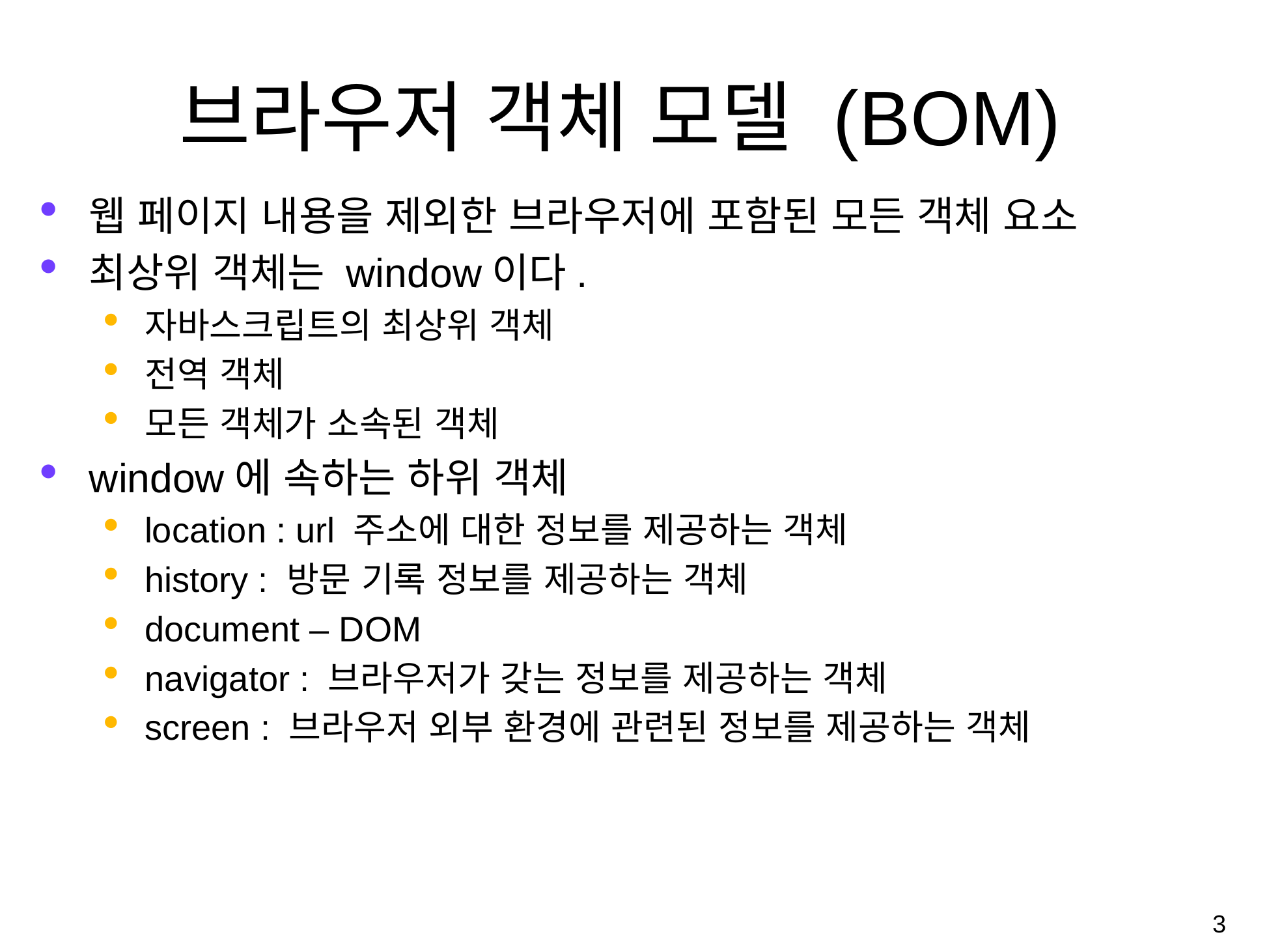

# 브라우저 객체 모델 (BOM)
웹 페이지 내용을 제외한 브라우저에 포함된 모든 객체 요소
최상위 객체는 window이다.
자바스크립트의 최상위 객체
전역 객체
모든 객체가 소속된 객체
window에 속하는 하위 객체
location : url 주소에 대한 정보를 제공하는 객체
history : 방문 기록 정보를 제공하는 객체
document – DOM
navigator : 브라우저가 갖는 정보를 제공하는 객체
screen : 브라우저 외부 환경에 관련된 정보를 제공하는 객체
3